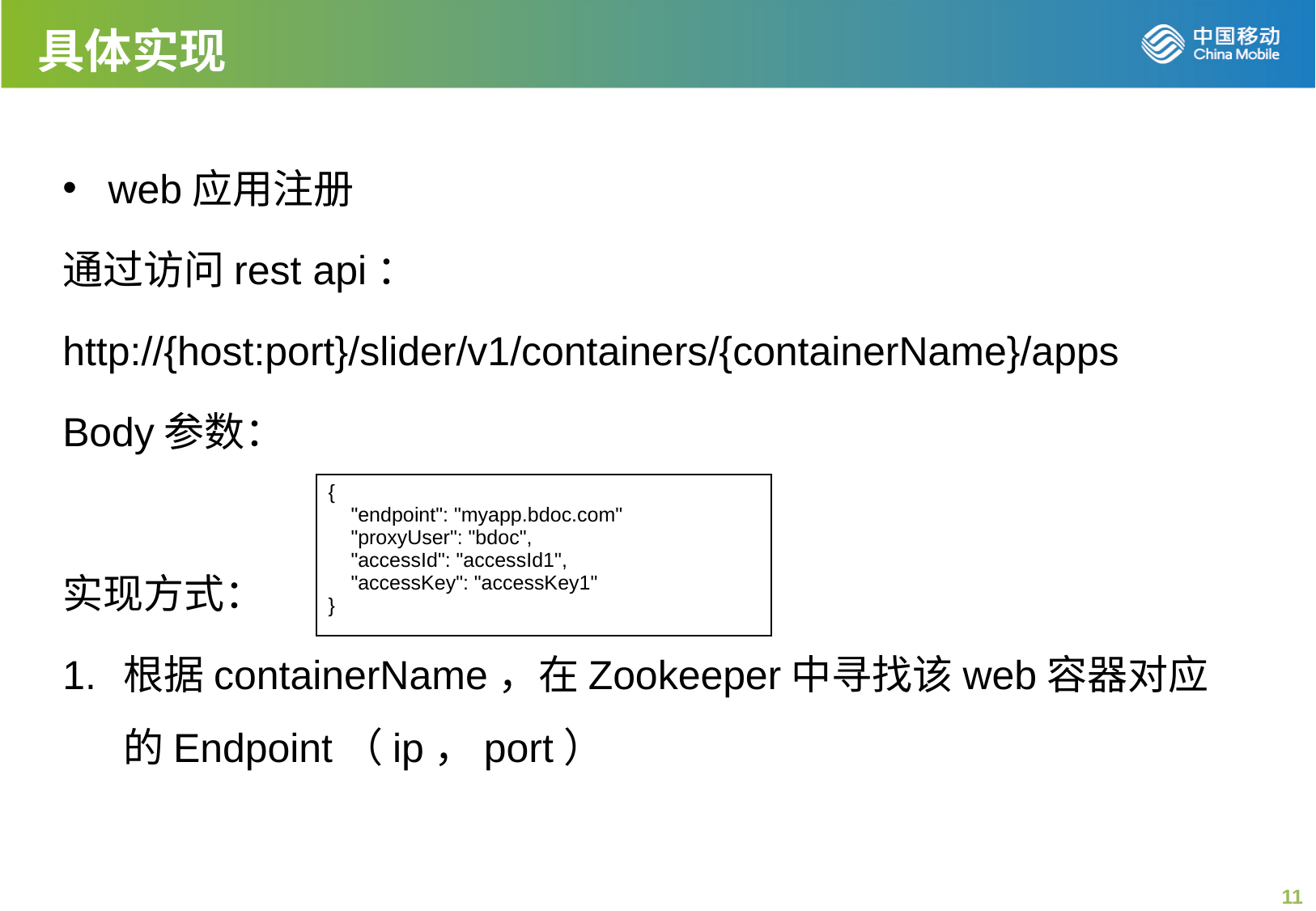

# 具体实现
web应用注册
通过访问rest api：
http://{host:port}/slider/v1/containers/{containerName}/apps
Body参数：

实现方式：
根据containerName，在Zookeeper中寻找该web容器对应的Endpoint（ip，port）

| {     "endpoint": "myapp.bdoc.com"     "proxyUser": "bdoc",     "accessId": "accessId1",     "accessKey": "accessKey1" } |
| --- |